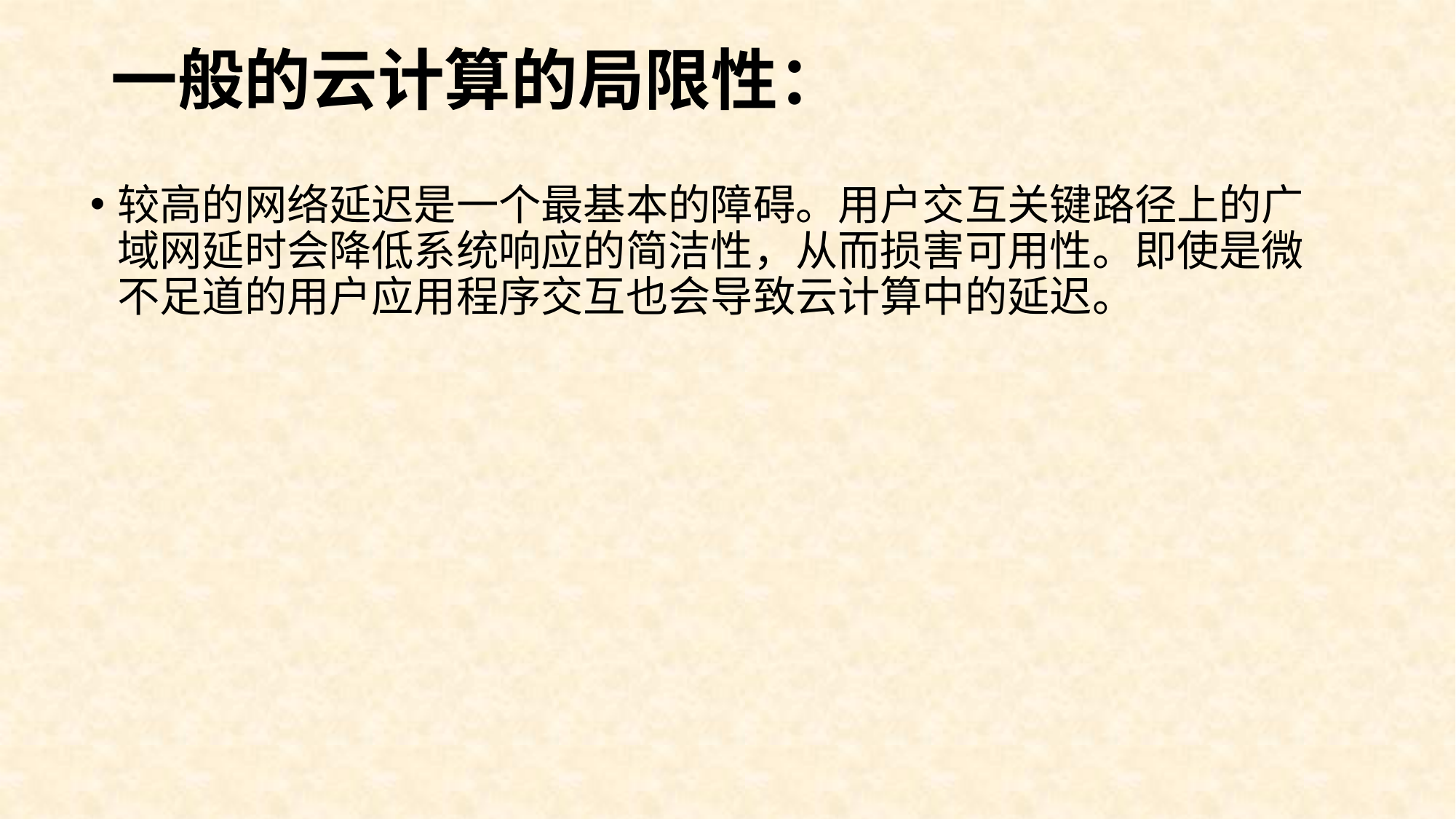

# 一般的云计算的局限性：
较高的网络延迟是一个最基本的障碍。用户交互关键路径上的广域网延时会降低系统响应的简洁性，从而损害可用性。即使是微不足道的用户应用程序交互也会导致云计算中的延迟。